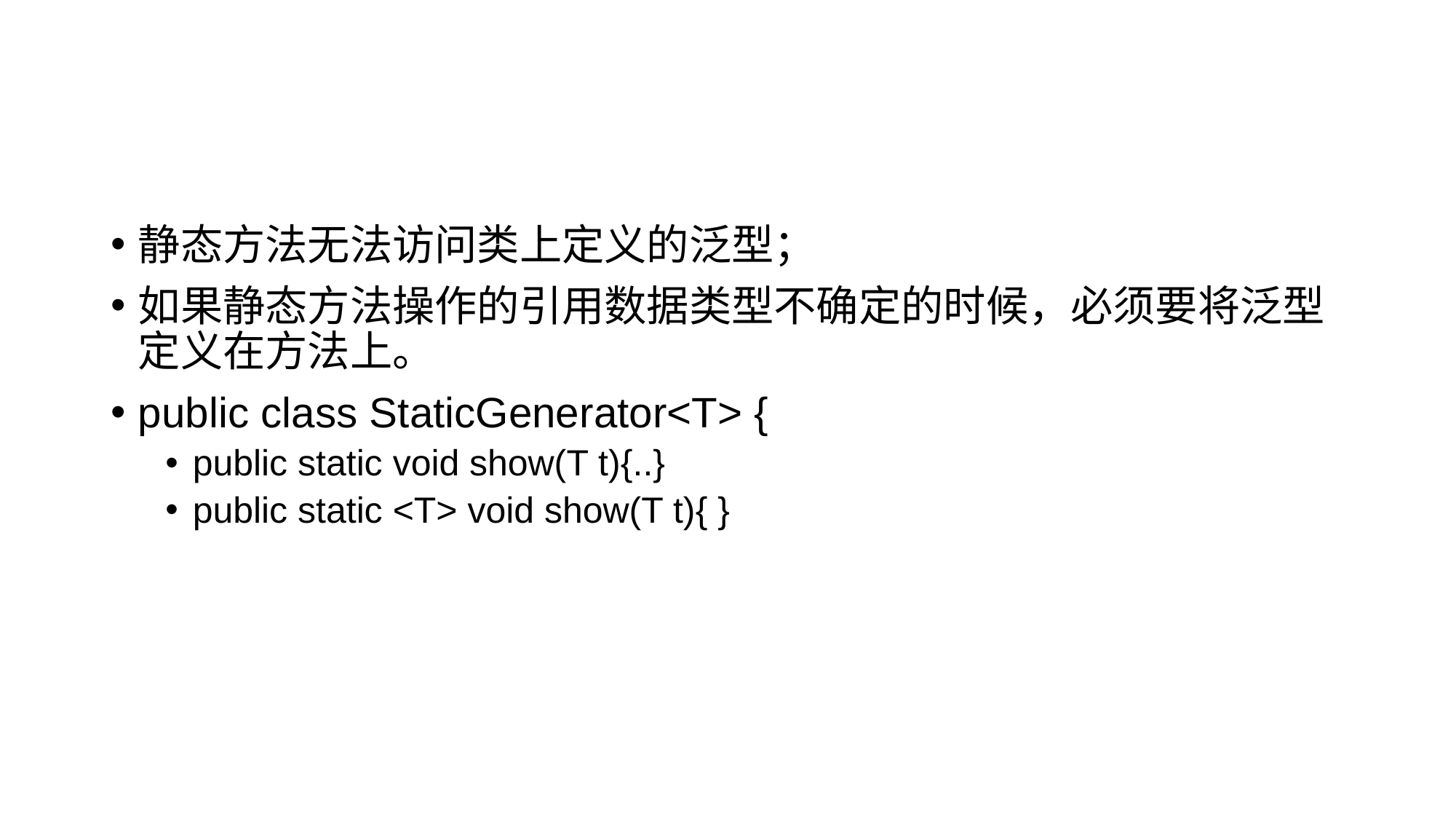

#
静态方法无法访问类上定义的泛型；
如果静态方法操作的引用数据类型不确定的时候，必须要将泛型定义在方法上。
public class StaticGenerator<T> {
public static void show(T t){..}
public static <T> void show(T t){ }